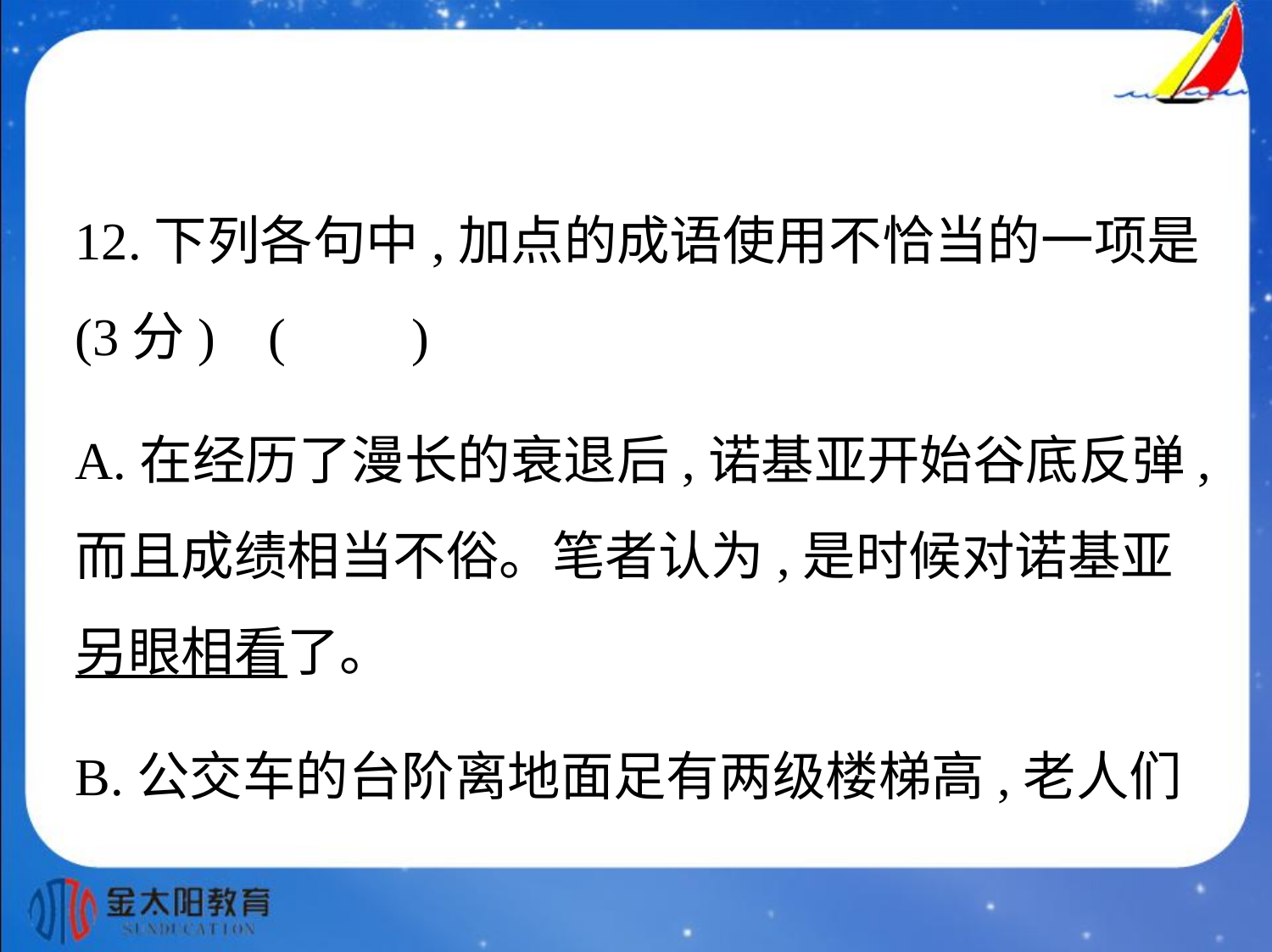

12.下列各句中,加点的成语使用不恰当的一项是
(3分) (　    )
A.在经历了漫长的衰退后,诺基亚开始谷底反弹,
而且成绩相当不俗。笔者认为,是时候对诺基亚
另眼相看了。
B.公交车的台阶离地面足有两级楼梯高,老人们